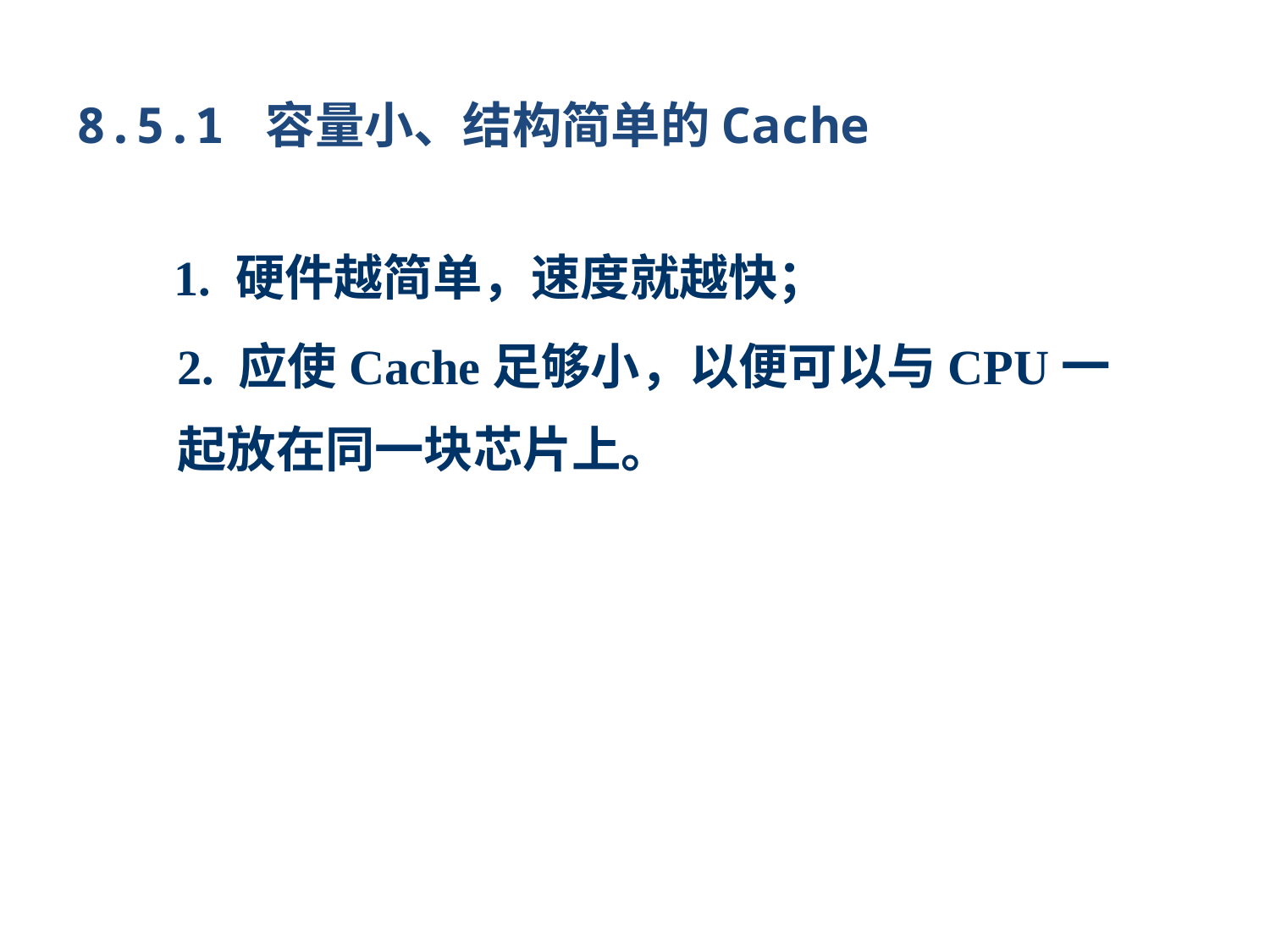

# 8.5.1 容量小、结构简单的Cache
1. 硬件越简单，速度就越快；
2. 应使Cache足够小，以便可以与CPU一起放在同一块芯片上。